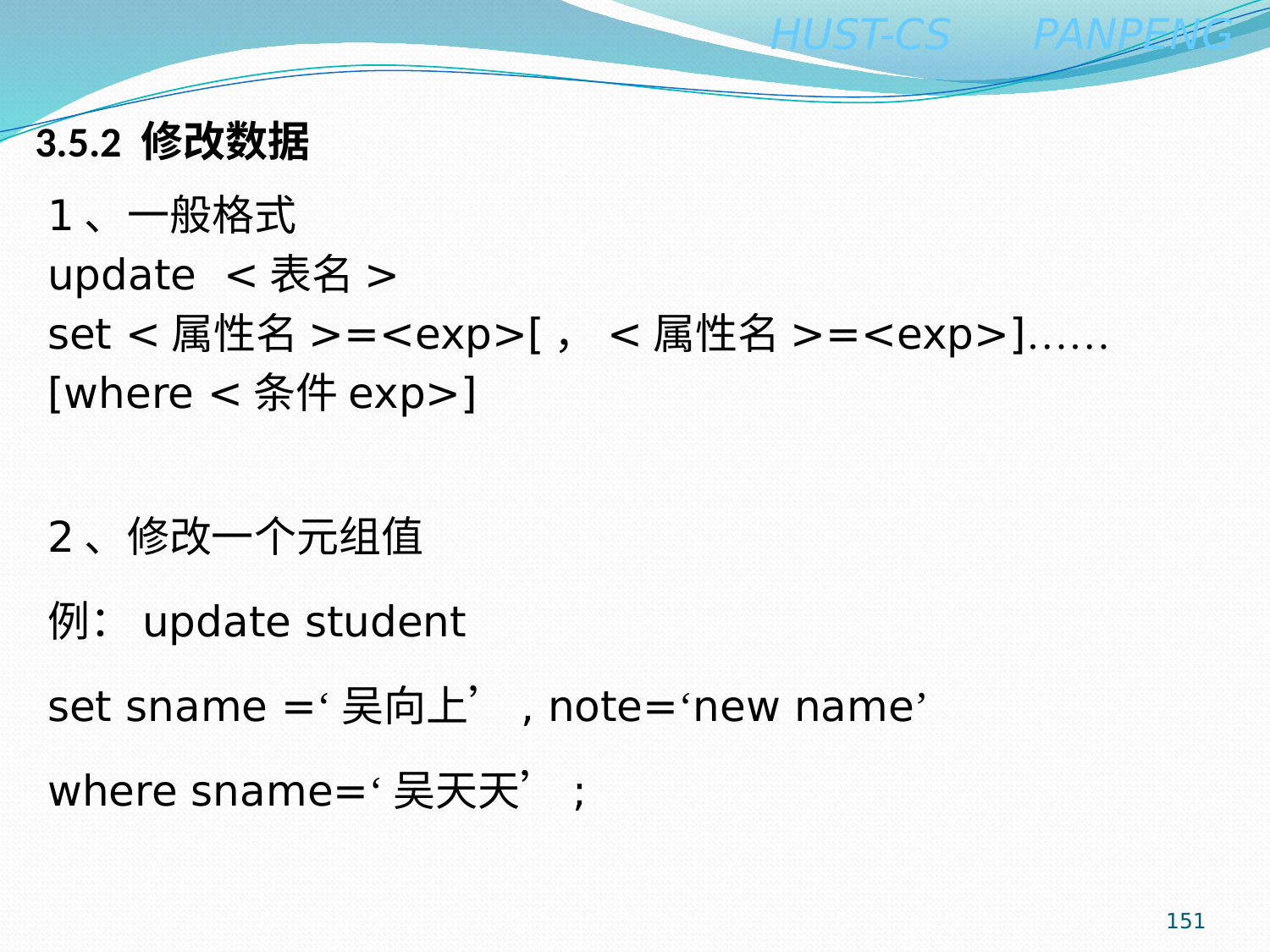

# 3.5.2 修改数据
1、一般格式
update  <表名>
set <属性名>=<exp>[，<属性名>=<exp>]……
[where <条件exp>]

2、修改一个元组值
例：update student
set sname =‘吴向上’, note=‘new name’
where sname=‘吴天天’;
151